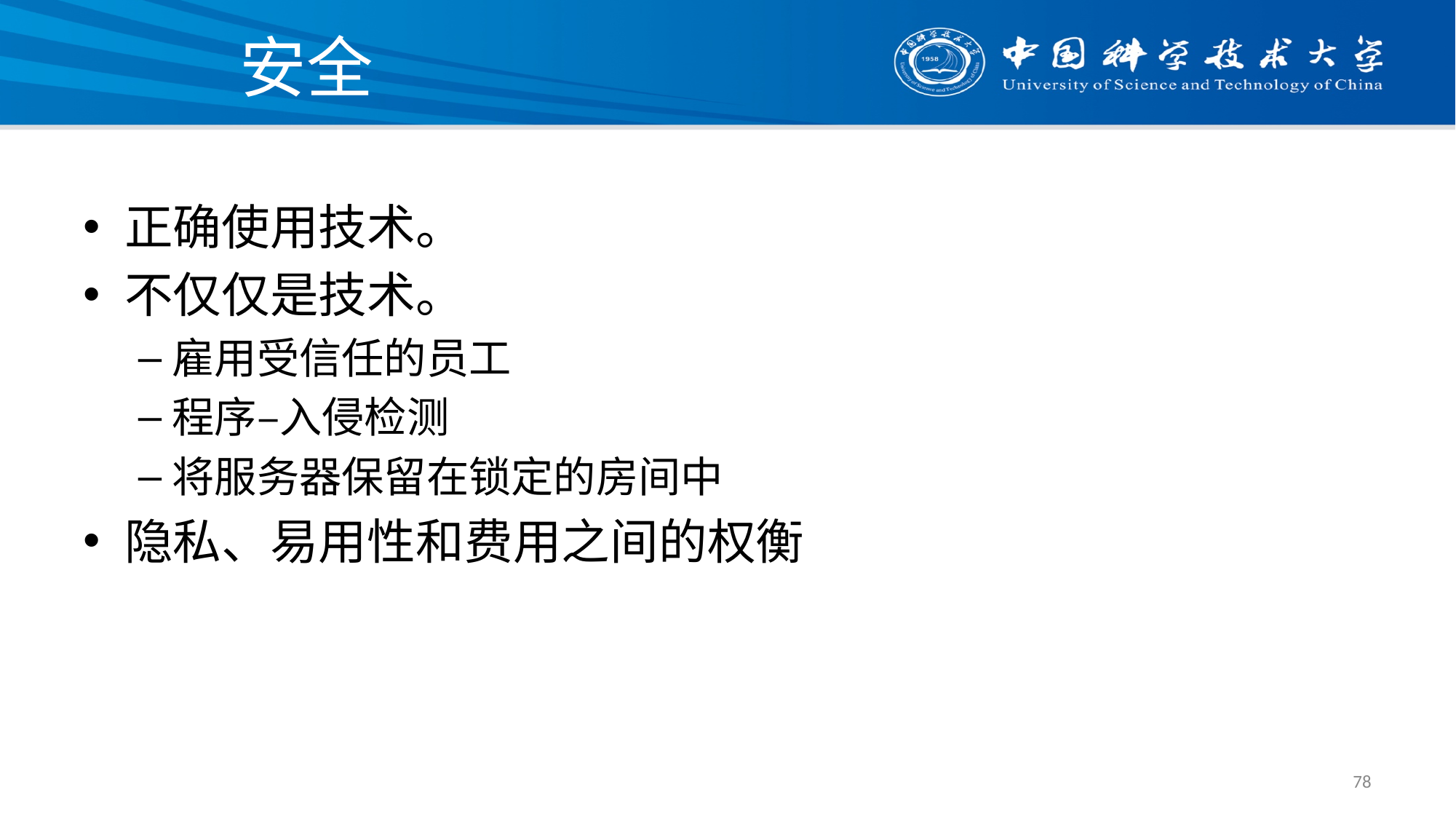

# 安全
正确使用技术。
不仅仅是技术。
雇用受信任的员工
程序–入侵检测
将服务器保留在锁定的房间中
隐私、易用性和费用之间的权衡
78